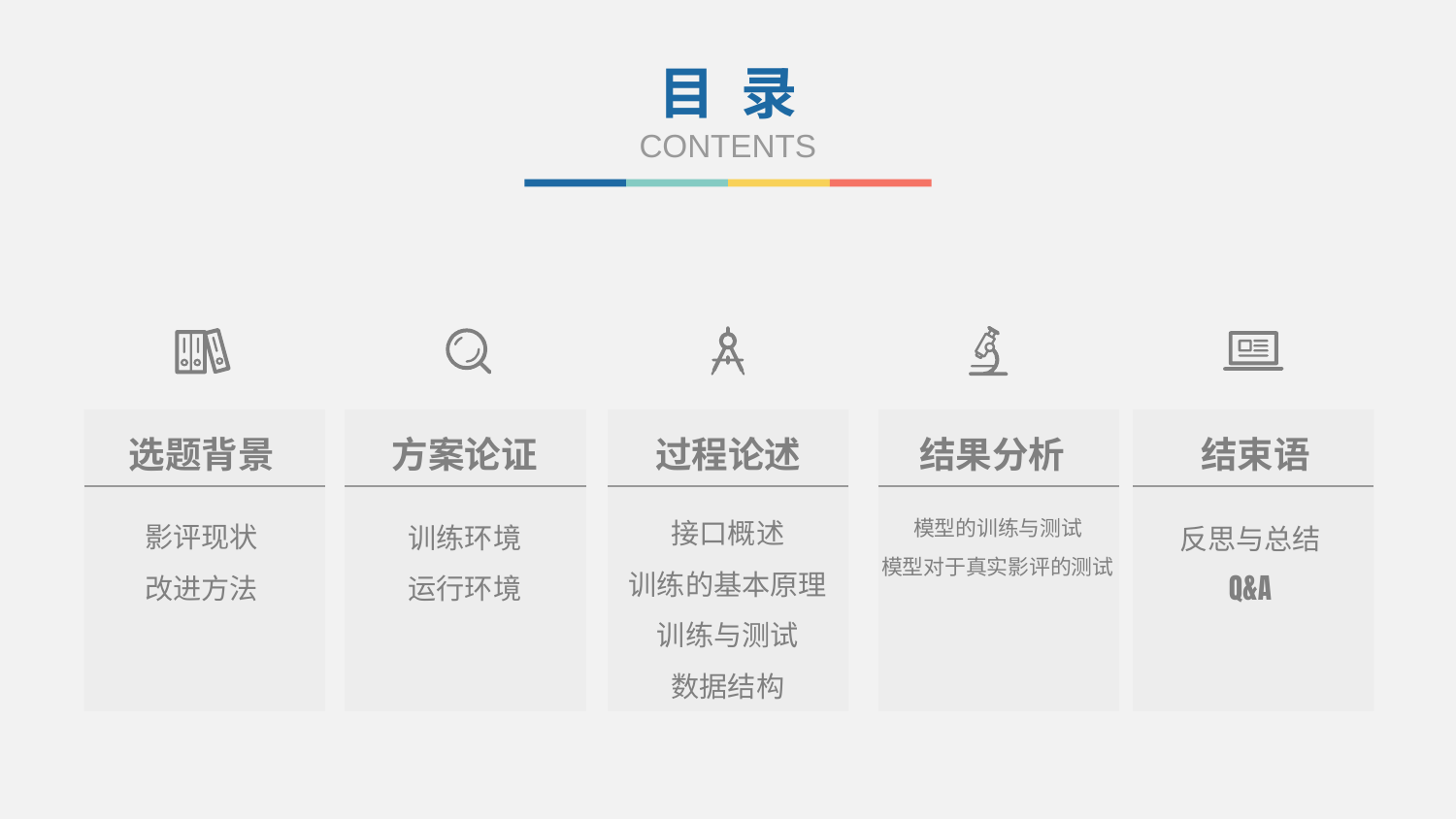

目  录
CONTENTS

选题背景
方案论证
过程论述
结果分析
结束语
接口概述
训练的基本原理
训练与测试
数据结构
模型的训练与测试
模型对于真实影评的测试
影评现状
改进方法

训练环境
运行环境

反思与总结
Q&A